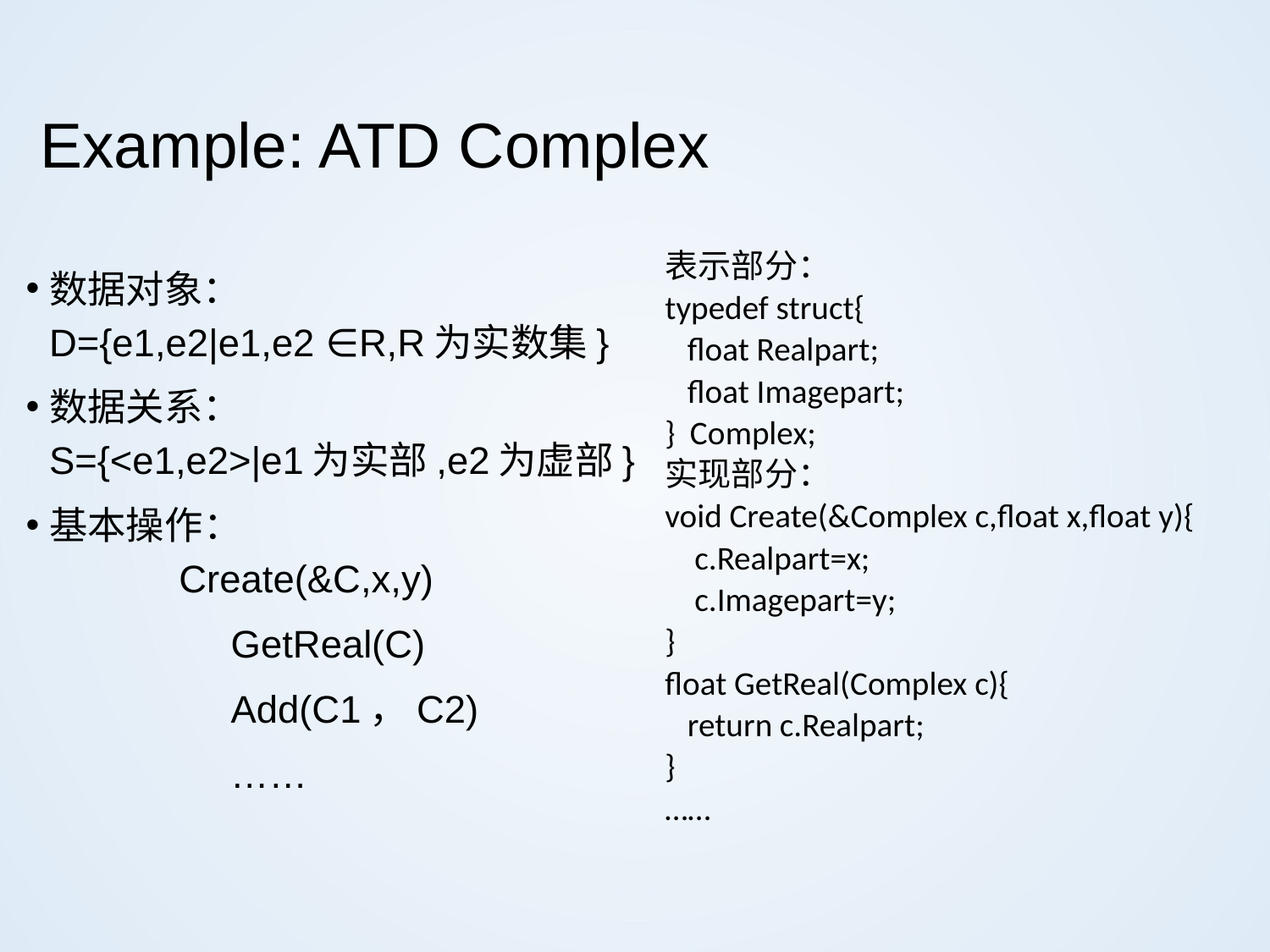

# Example: ATD Complex
表示部分：
typedef struct{
   float Realpart;
   float Imagepart;
}  Complex;
实现部分：
void Create(&Complex c,float x,float y){
    c.Realpart=x;
    c.Imagepart=y;
}
float GetReal(Complex c){
   return c.Realpart;
}
……
数据对象：
D={e1,e2|e1,e2 ∈R,R为实数集}
数据关系：
S={<e1,e2>|e1为实部,e2为虚部}
基本操作：
              Create(&C,x,y)
                   GetReal(C)
                   Add(C1，C2)
                   ……
22